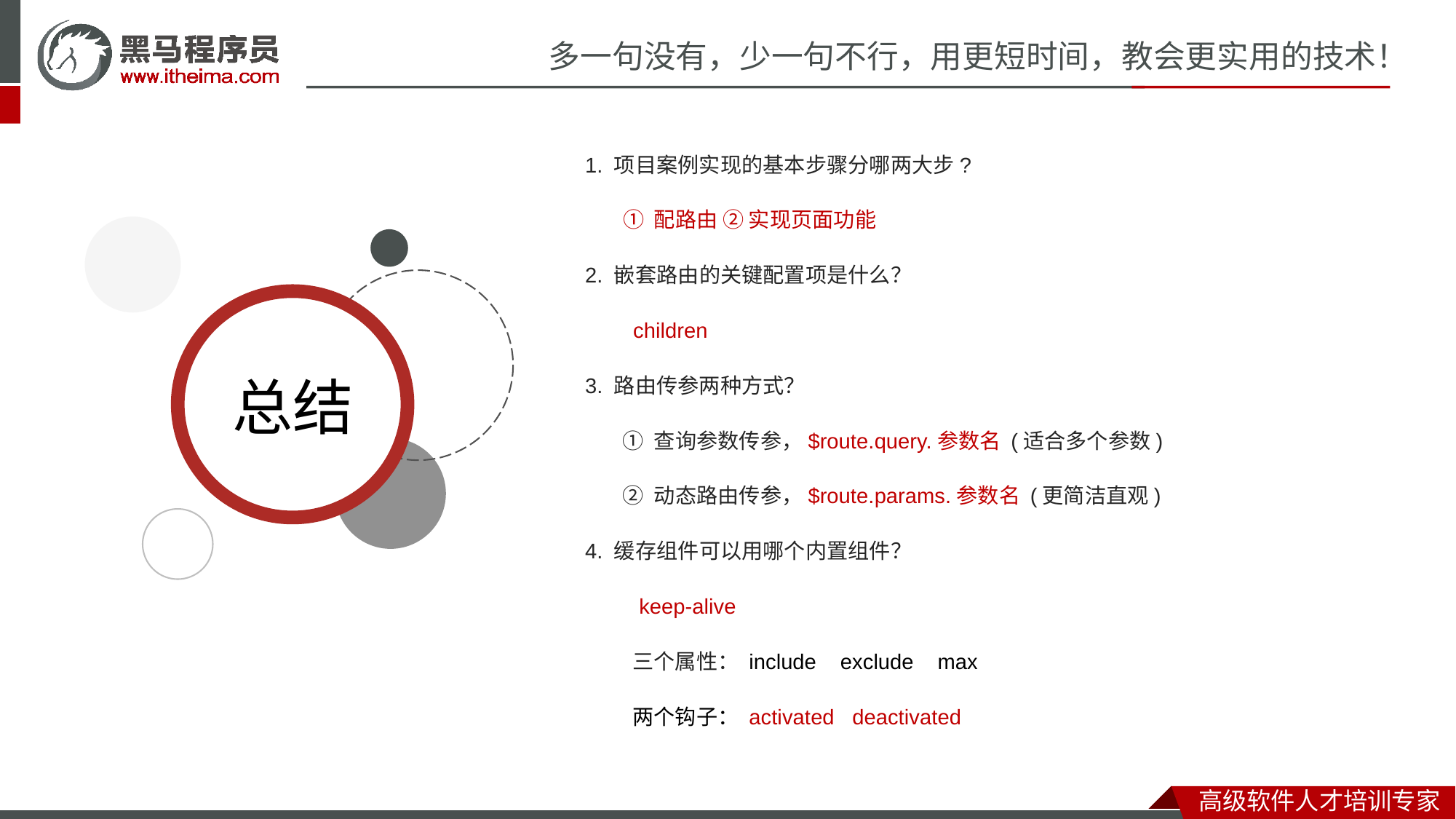

1. 项目案例实现的基本步骤分哪两大步?
        ① 配路由 ② 实现页面功能
2. 嵌套路由的关键配置项是什么？
        children
3. 路由传参两种方式？
        ① 查询参数传参，$route.query.参数名 (适合多个参数)
        ② 动态路由传参，$route.params.参数名 (更简洁直观)
4. 缓存组件可以用哪个内置组件？
         keep-alive
         三个属性： include    exclude    max
         两个钩子： activated   deactivated